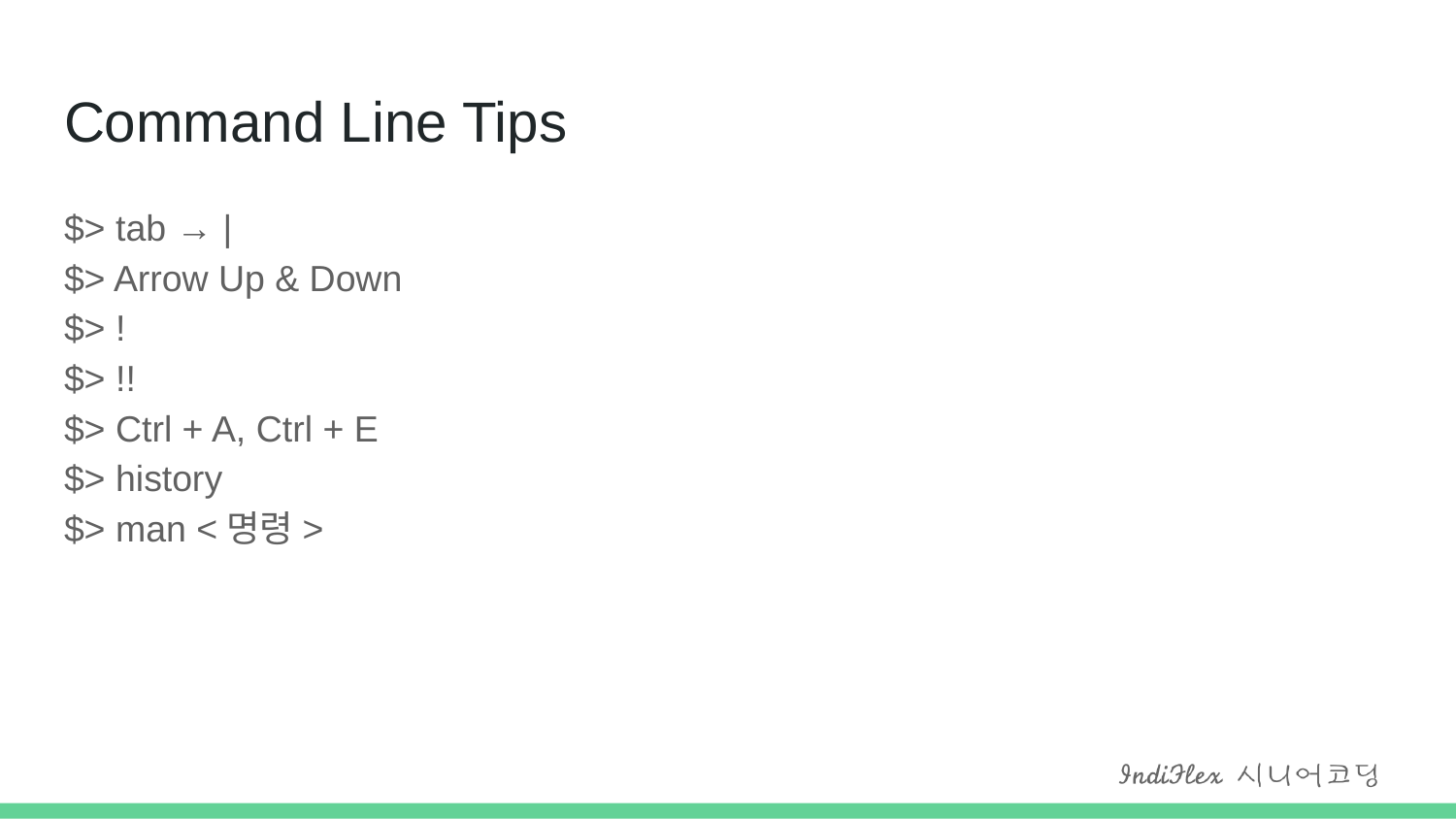

# Command Line Tips
$> tab → |
$> Arrow Up & Down
$> !
$> !!
$> Ctrl + A, Ctrl + E
$> history
$> man <명령>